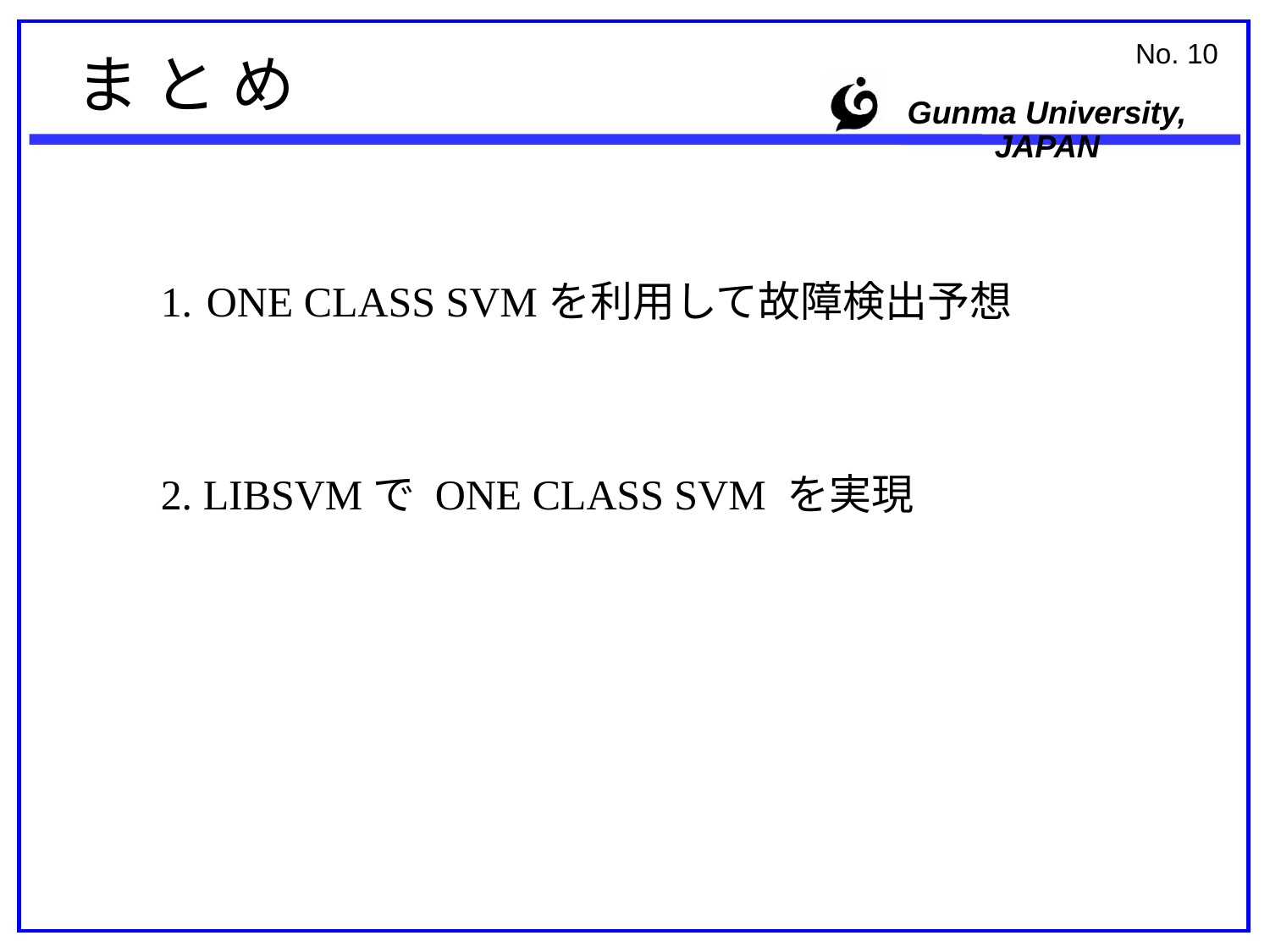

# ま と め
1.  ONE CLASS SVMを利用して故障検出予想
2. LIBSVMで ONE CLASS SVM を実現